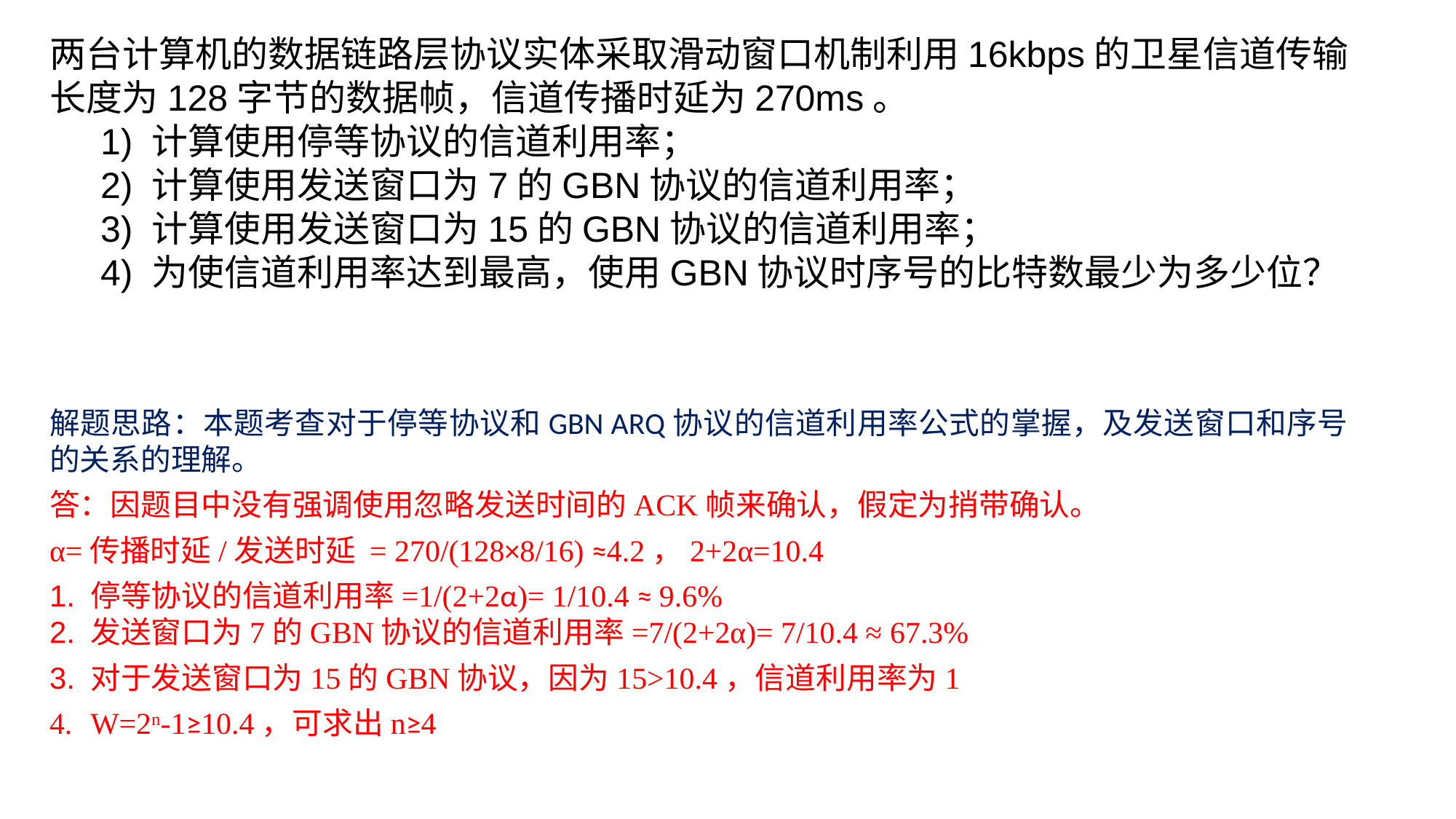

两台计算机的数据链路层协议实体采取滑动窗口机制利用16kbps的卫星信道传输长度为128字节的数据帧，信道传播时延为270ms。
     1) 计算使用停等协议的信道利用率；
     2) 计算使用发送窗口为7的GBN协议的信道利用率；
     3) 计算使用发送窗口为15的GBN协议的信道利用率；
     4) 为使信道利用率达到最高，使用GBN协议时序号的比特数最少为多少位？

解题思路：本题考查对于停等协议和GBN ARQ协议的信道利用率公式的掌握，及发送窗口和序号的关系的理解。
答：因题目中没有强调使用忽略发送时间的ACK帧来确认，假定为捎带确认。
α=传播时延/发送时延 = 270/(128×8/16) ≈4.2，2+2α=10.4
停等协议的信道利用率=1/(2+2α)= 1/10.4 ≈ 9.6%
发送窗口为7的GBN协议的信道利用率=7/(2+2α)= 7/10.4 ≈ 67.3%
对于发送窗口为15的GBN协议，因为15>10.4，信道利用率为1
W=2n-1≥10.4，可求出n≥4